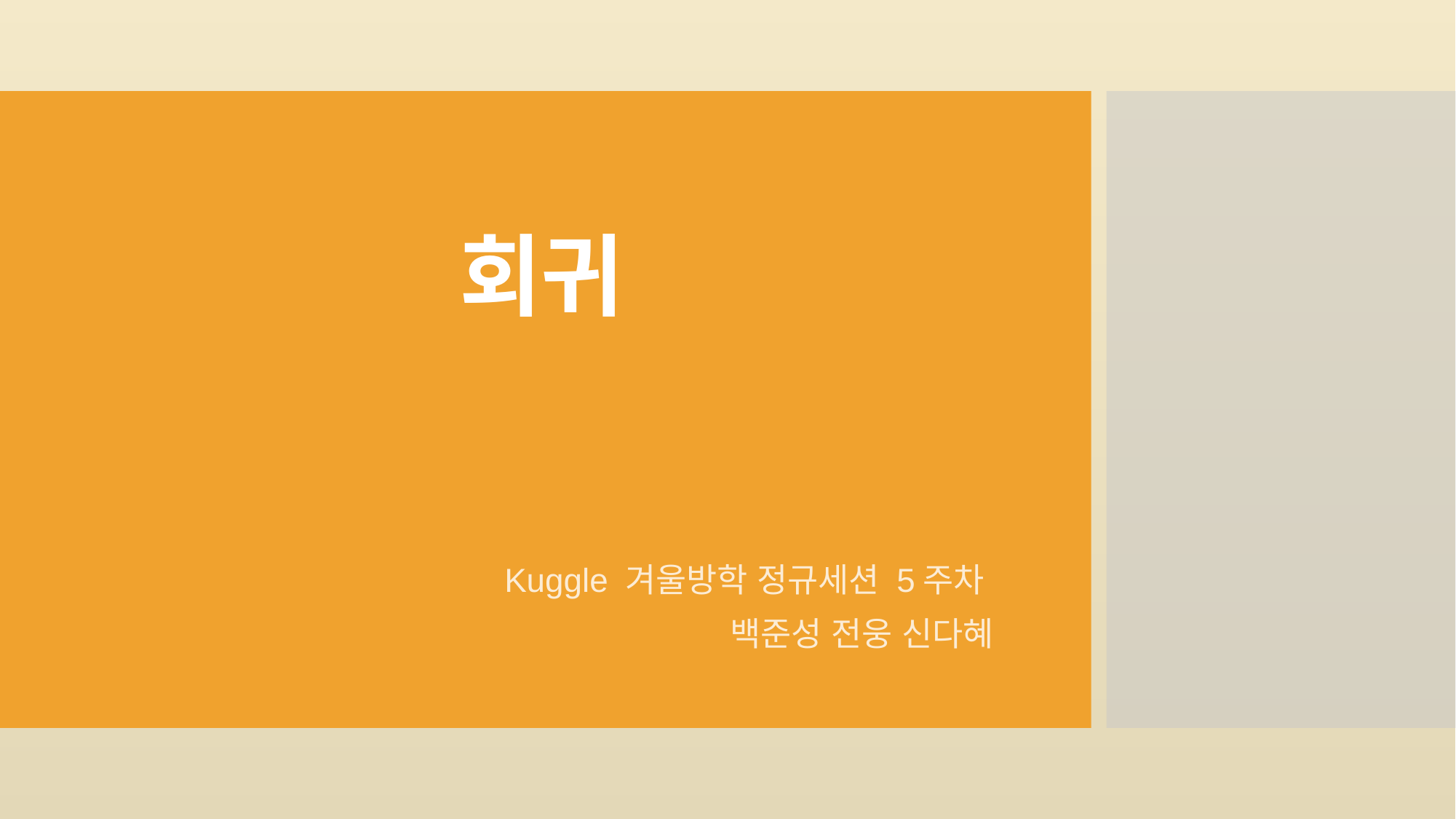

# 회귀
Kuggle 겨울방학 정규세션 5주차
백준성 전웅 신다혜